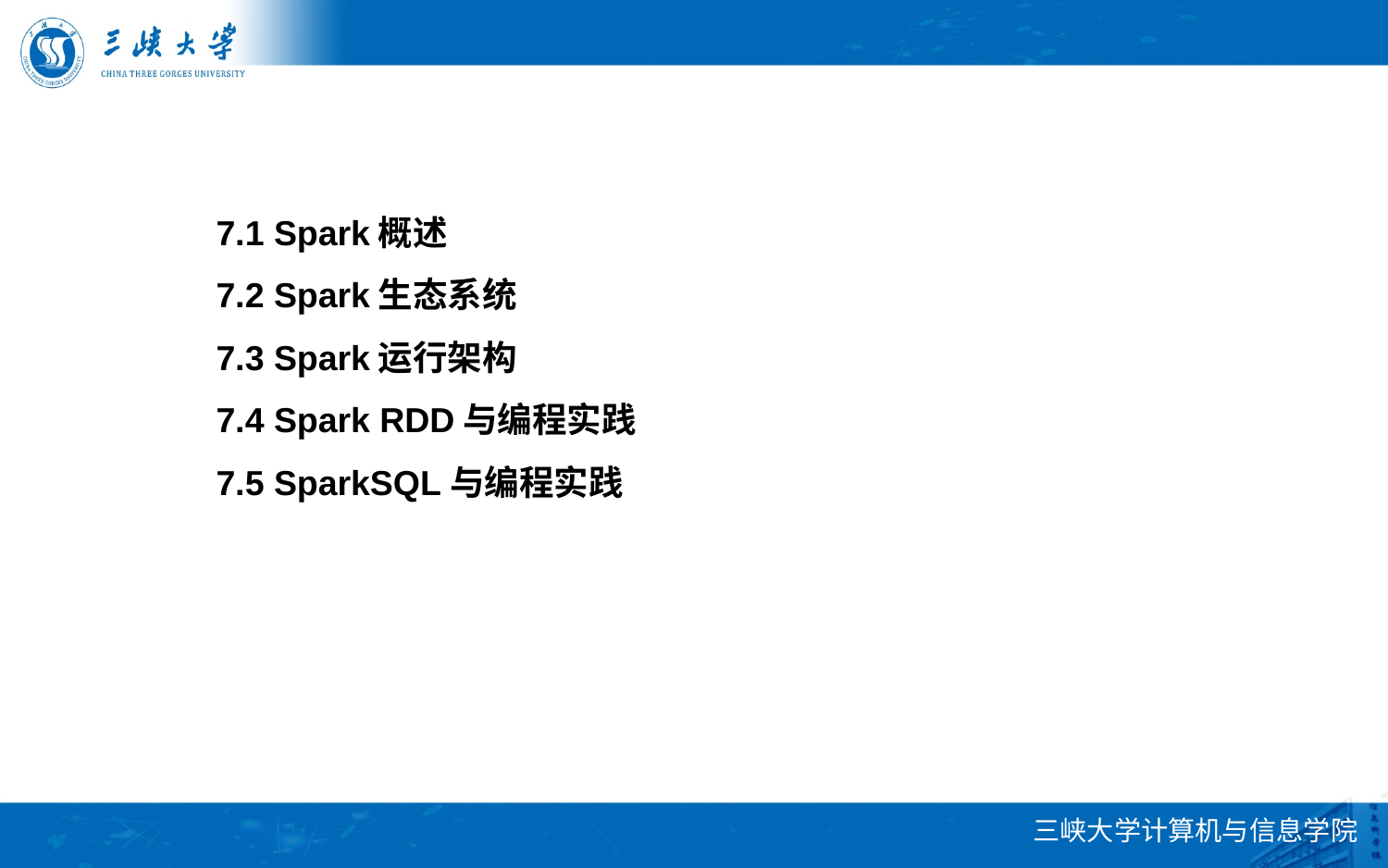

提纲
7.1 Spark概述
7.2 Spark生态系统
7.3 Spark运行架构
7.4 Spark RDD与编程实践
7.5 SparkSQL与编程实践